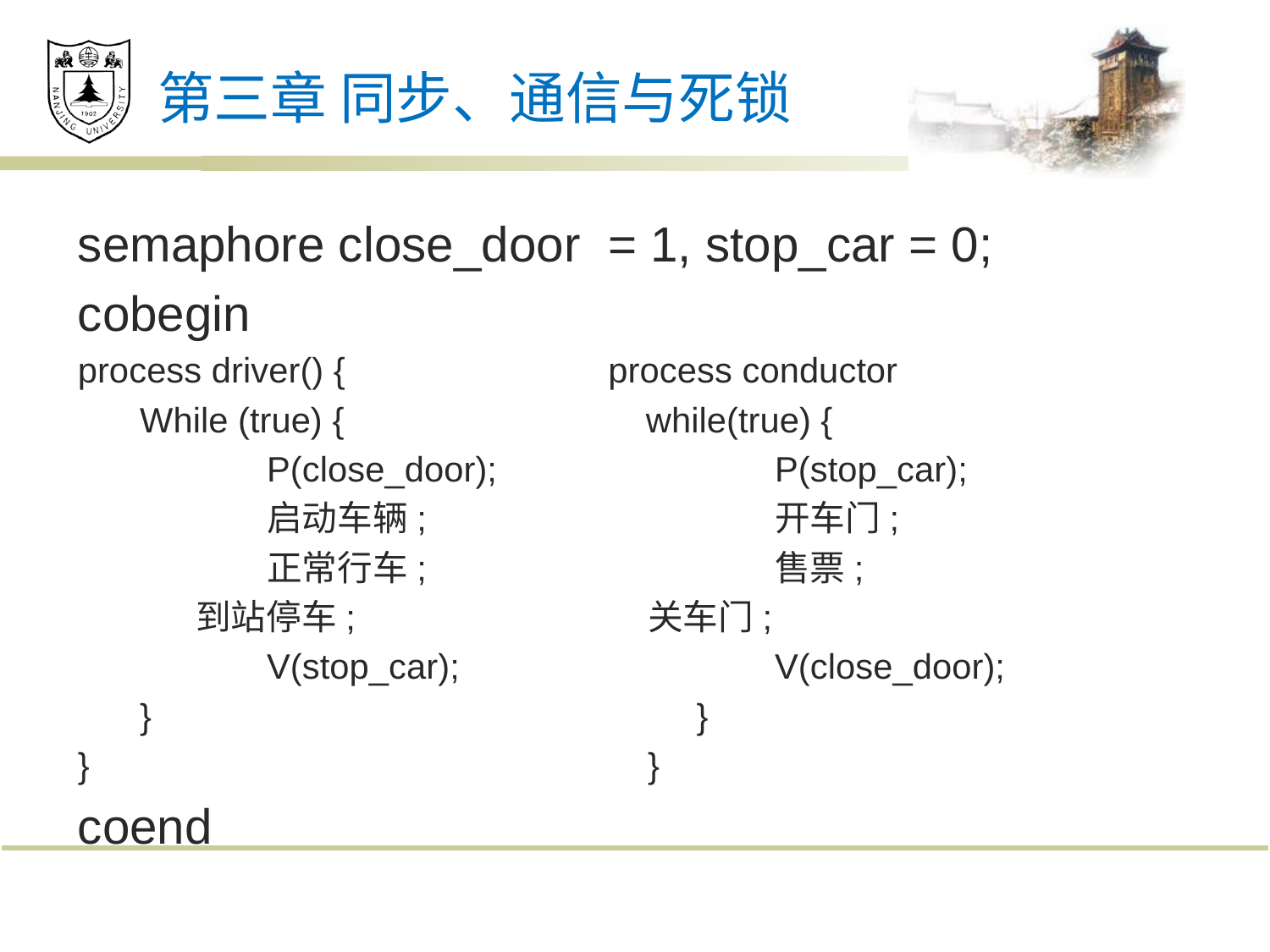

# 第三章 同步、通信与死锁
semaphore close_door  = 1, stop_car = 0;
cobegin
process driver() {                           process conductor
	While (true) {                               while(true) {
		P(close_door);                  	P(stop_car);
		启动车辆;			开车门;
		正常行车;			售票;
              到站停车;			关车门;
		V(stop_car);			V(close_door);
	}				     }
}					}
coend